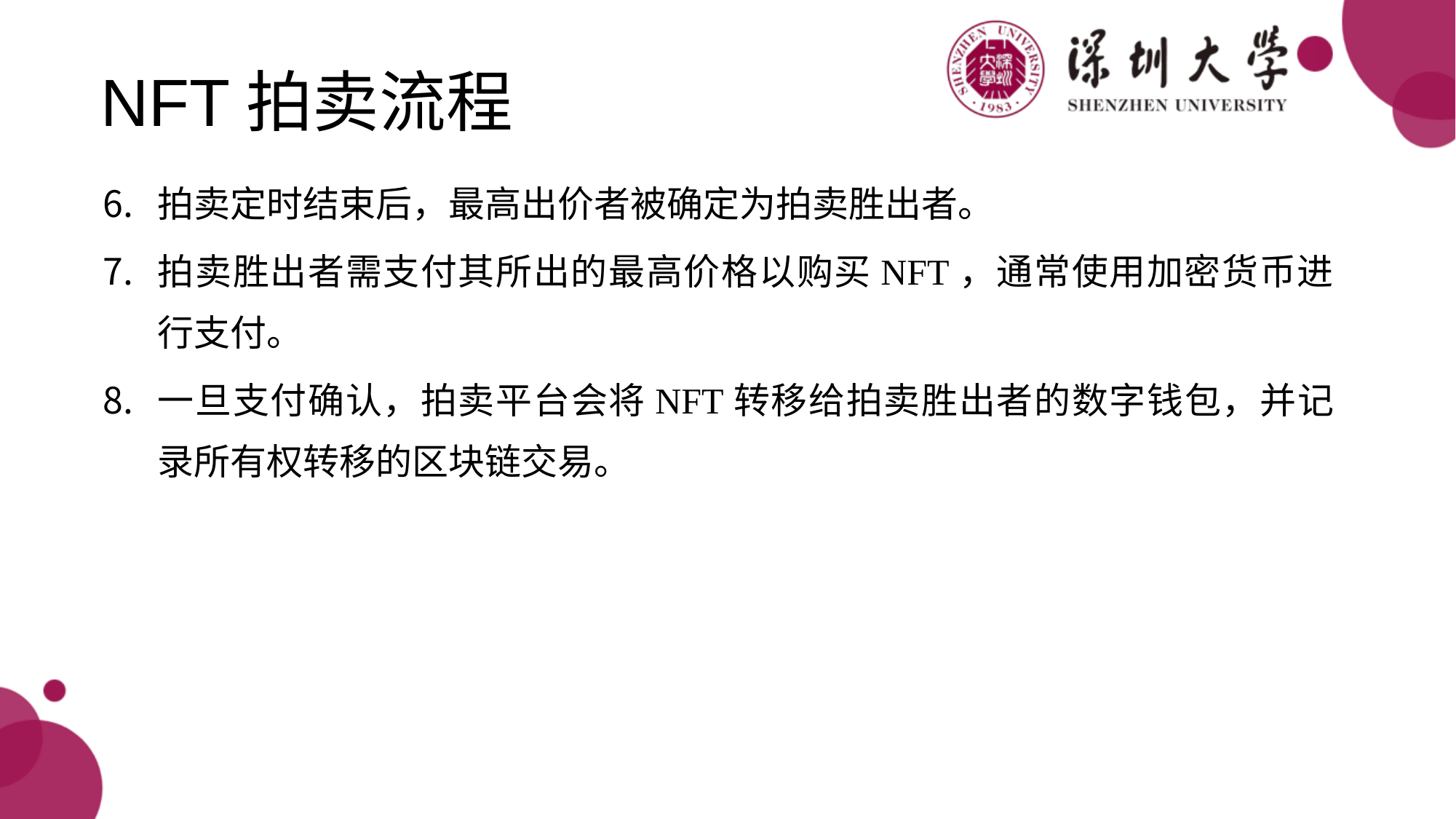

# NFT拍卖流程
拍卖定时结束后，最高出价者被确定为拍卖胜出者。
拍卖胜出者需支付其所出的最高价格以购买NFT，通常使用加密货币进行支付。
一旦支付确认，拍卖平台会将NFT转移给拍卖胜出者的数字钱包，并记录所有权转移的区块链交易。